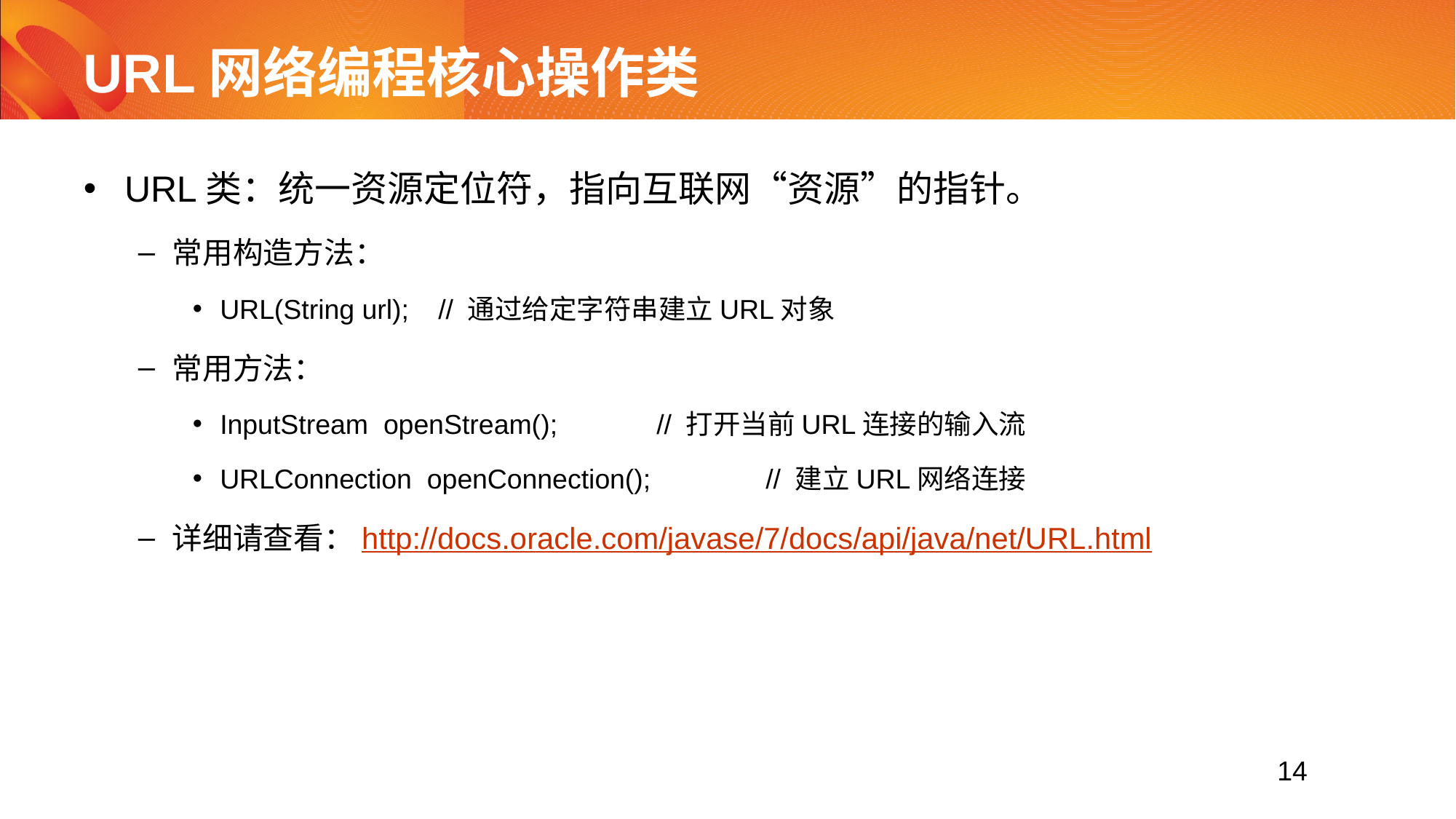

# URL网络编程核心操作类
URL类：统一资源定位符，指向互联网“资源”的指针。
常用构造方法：
URL(String url); 	// 通过给定字符串建立URL对象
常用方法：
InputStream  openStream();	// 打开当前URL连接的输入流
URLConnection  openConnection(); 	// 建立URL网络连接
详细请查看：http://docs.oracle.com/javase/7/docs/api/java/net/URL.html